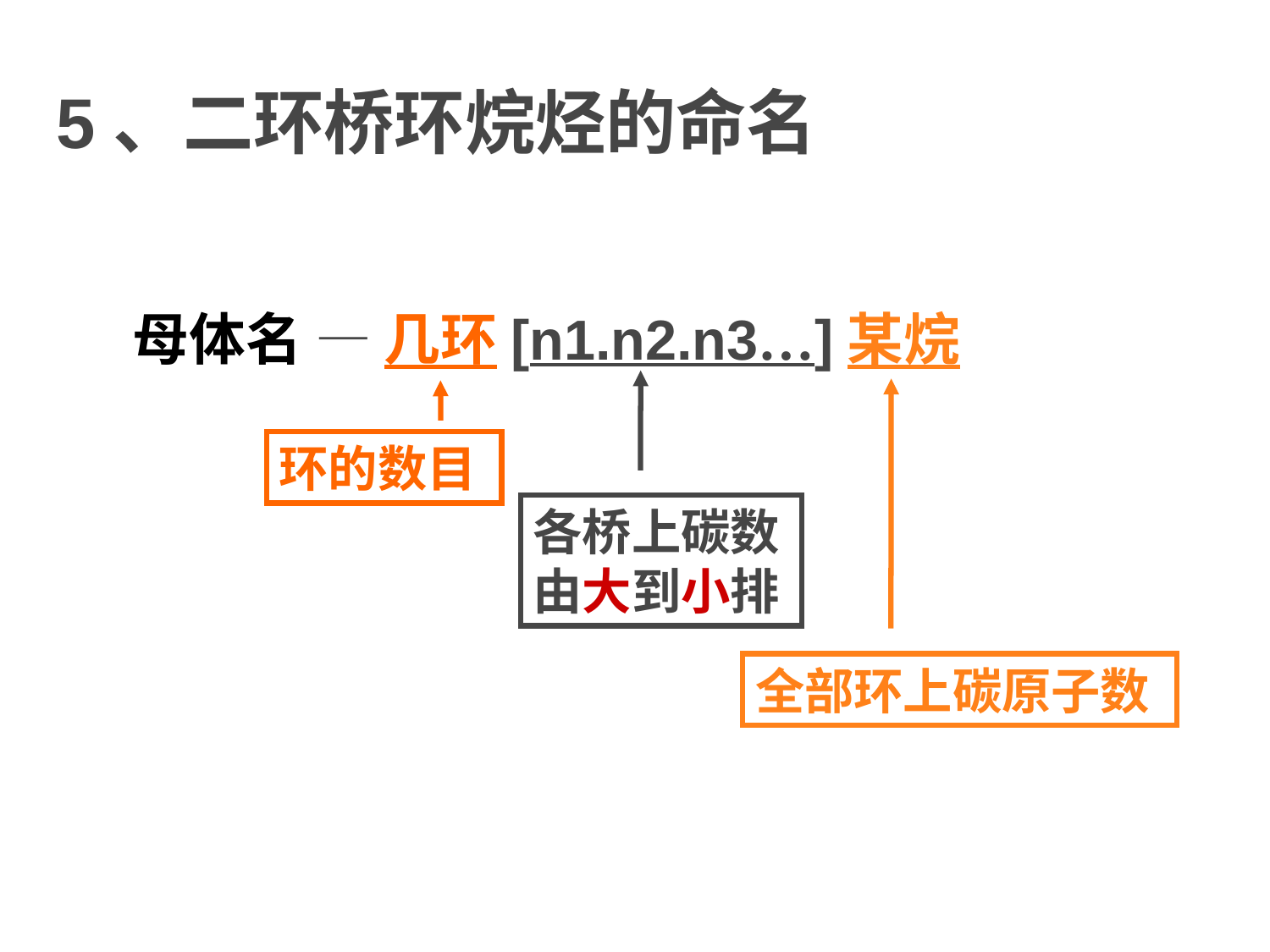

# 5、二环桥环烷烃的命名

母体名 — 几环[n1.n2.n3…]某烷

环的数目
各桥上碳数由大到小排
全部环上碳原子数